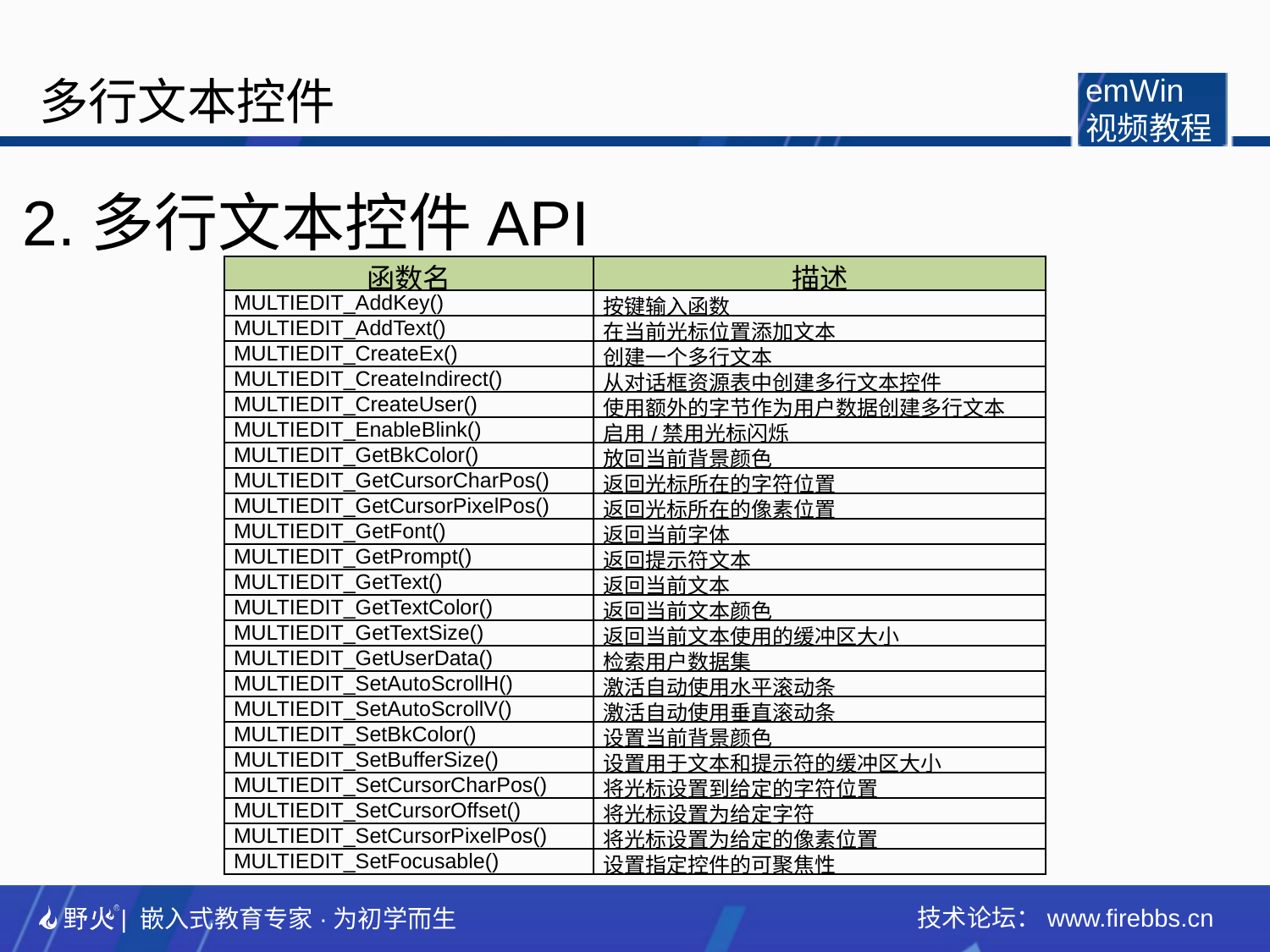

多行文本控件
emWin
视频教程
2.多行文本控件API
| 函数名 | 描述 |
| --- | --- |
| MULTIEDIT\_AddKey() | 按键输入函数 |
| MULTIEDIT\_AddText() | 在当前光标位置添加文本 |
| MULTIEDIT\_CreateEx() | 创建一个多行文本 |
| MULTIEDIT\_CreateIndirect() | 从对话框资源表中创建多行文本控件 |
| MULTIEDIT\_CreateUser() | 使用额外的字节作为用户数据创建多行文本 |
| MULTIEDIT\_EnableBlink() | 启用/禁用光标闪烁 |
| MULTIEDIT\_GetBkColor() | 放回当前背景颜色 |
| MULTIEDIT\_GetCursorCharPos() | 返回光标所在的字符位置 |
| MULTIEDIT\_GetCursorPixelPos() | 返回光标所在的像素位置 |
| MULTIEDIT\_GetFont() | 返回当前字体 |
| MULTIEDIT\_GetPrompt() | 返回提示符文本 |
| MULTIEDIT\_GetText() | 返回当前文本 |
| MULTIEDIT\_GetTextColor() | 返回当前文本颜色 |
| MULTIEDIT\_GetTextSize() | 返回当前文本使用的缓冲区大小 |
| MULTIEDIT\_GetUserData() | 检索用户数据集 |
| MULTIEDIT\_SetAutoScrollH() | 激活自动使用水平滚动条 |
| MULTIEDIT\_SetAutoScrollV() | 激活自动使用垂直滚动条 |
| MULTIEDIT\_SetBkColor() | 设置当前背景颜色 |
| MULTIEDIT\_SetBufferSize() | 设置用于文本和提示符的缓冲区大小 |
| MULTIEDIT\_SetCursorCharPos() | 将光标设置到给定的字符位置 |
| MULTIEDIT\_SetCursorOffset() | 将光标设置为给定字符 |
| MULTIEDIT\_SetCursorPixelPos() | 将光标设置为给定的像素位置 |
| MULTIEDIT\_SetFocusable() | 设置指定控件的可聚焦性 |